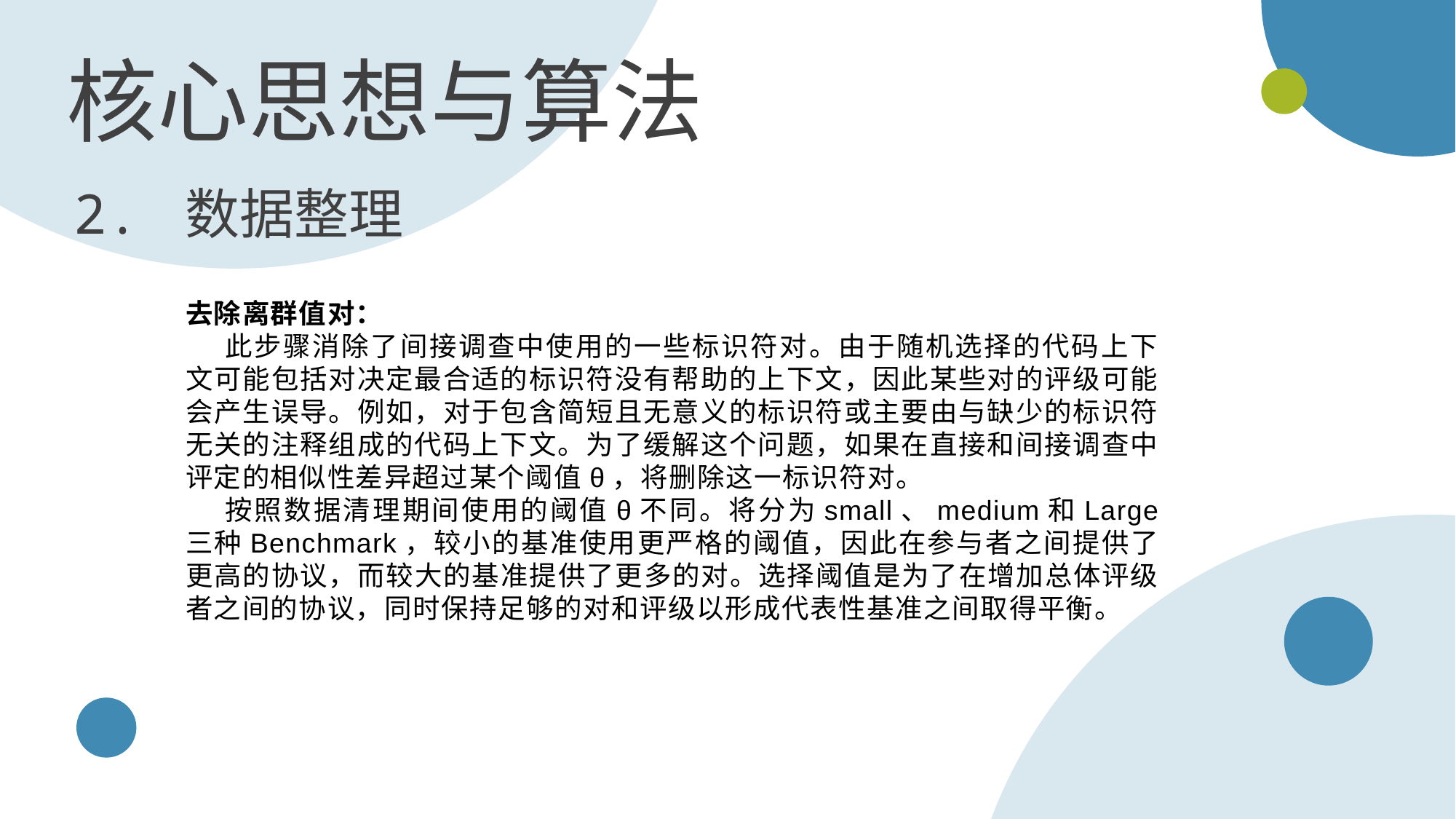

核心思想与算法

2. 数据整理
去除离群值对：
此步骤消除了间接调查中使用的一些标识符对。由于随机选择的代码上下文可能包括对决定最合适的标识符没有帮助的上下文，因此某些对的评级可能会产生误导。例如，对于包含简短且无意义的标识符或主要由与缺少的标识符无关的注释组成的代码上下文。为了缓解这个问题，如果在直接和间接调查中评定的相似性差异超过某个阈值θ，将删除这一标识符对。
按照数据清理期间使用的阈值θ不同。将分为small、medium和Large 三种Benchmark，较小的基准使用更严格的阈值，因此在参与者之间提供了更高的协议，而较大的基准提供了更多的对。选择阈值是为了在增加总体评级者之间的协议，同时保持足够的对和评级以形成代表性基准之间取得平衡。